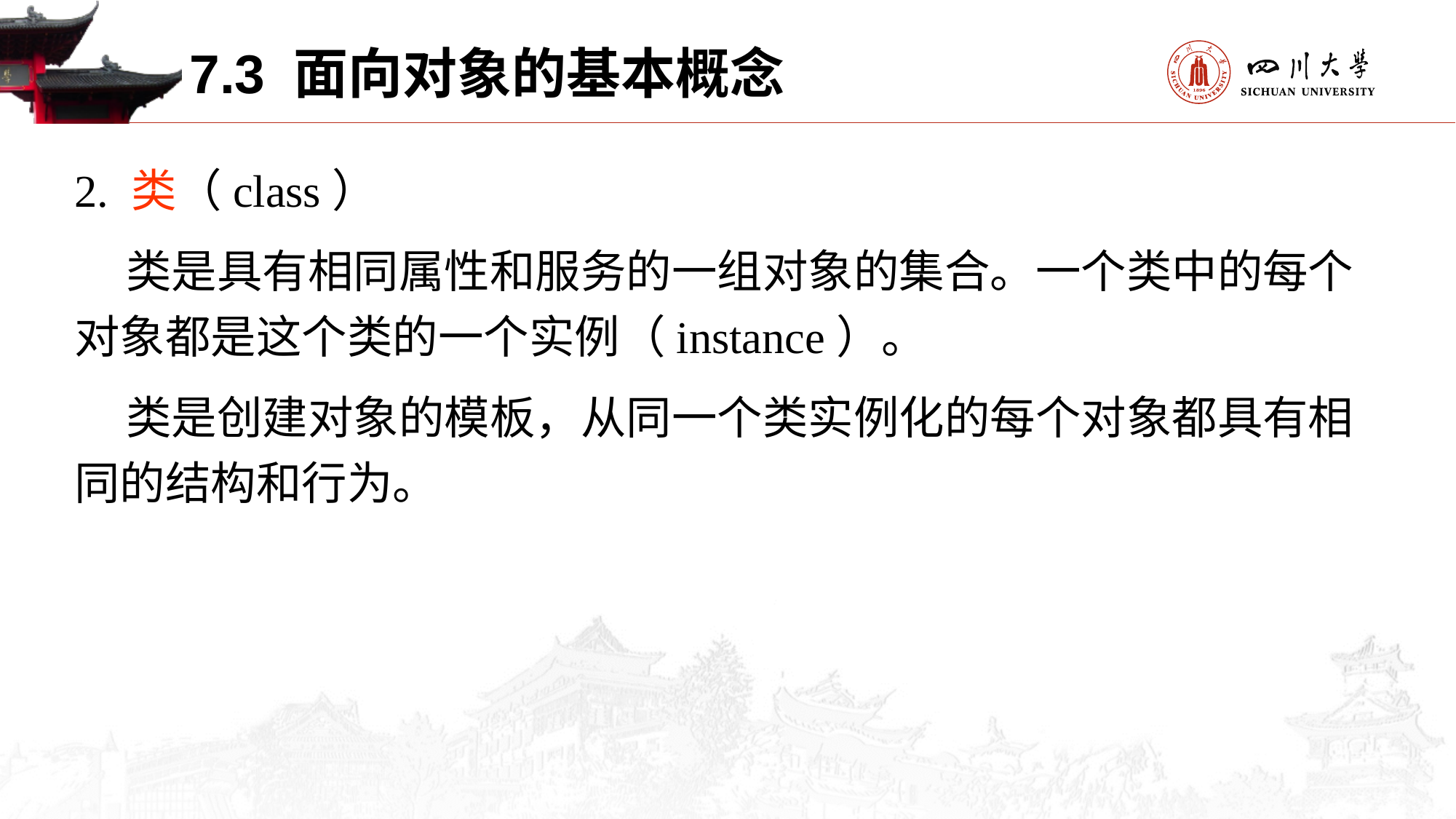

7.3 面向对象的基本概念

2. 类（class）
    类是具有相同属性和服务的一组对象的集合。一个类中的每个对象都是这个类的一个实例（instance）。
    类是创建对象的模板，从同一个类实例化的每个对象都具有相同的结构和行为。